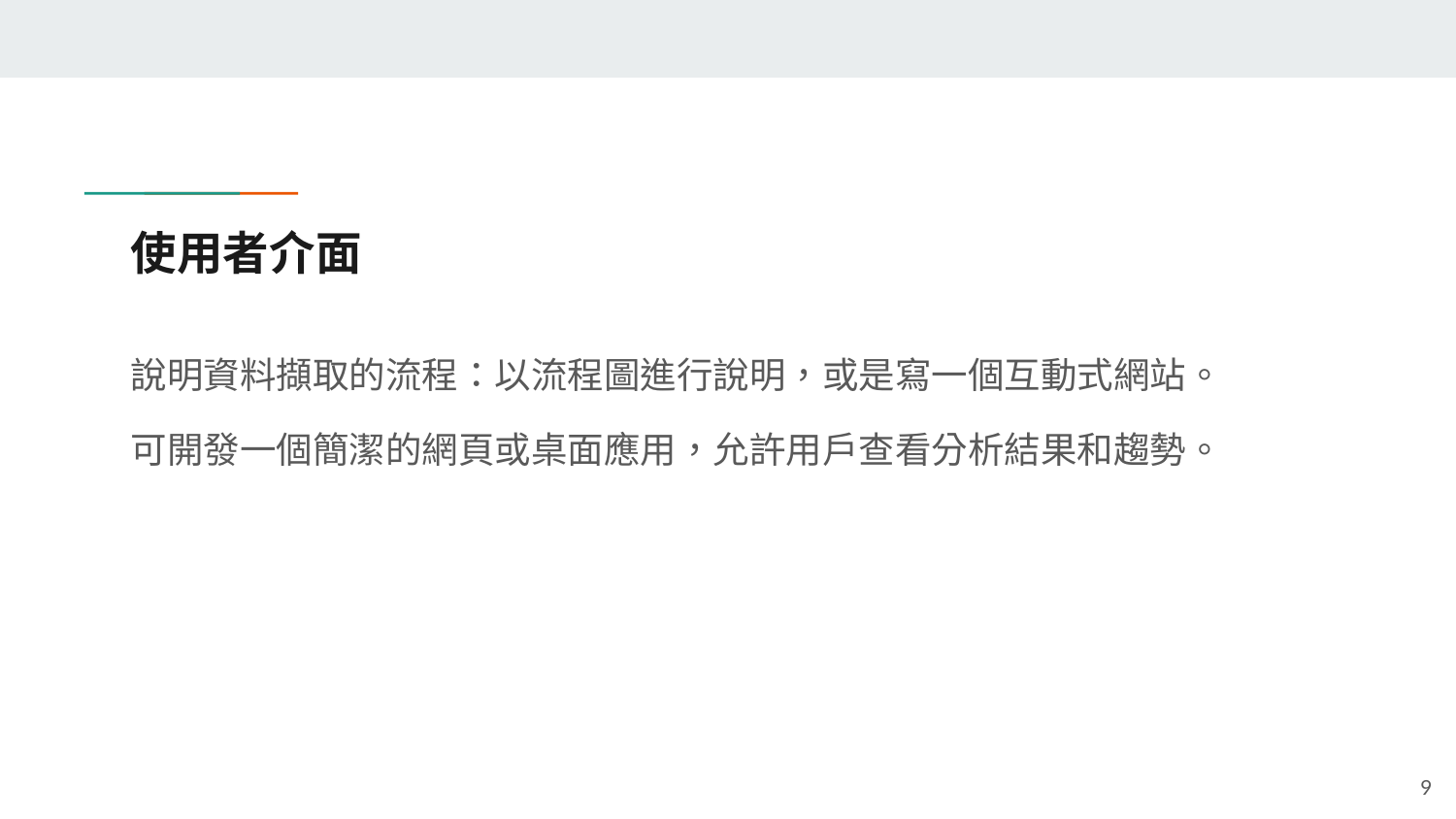

# 使用者介面
說明資料擷取的流程：以流程圖進行說明，或是寫一個互動式網站。
可開發一個簡潔的網頁或桌面應用，允許用戶查看分析結果和趨勢。
9